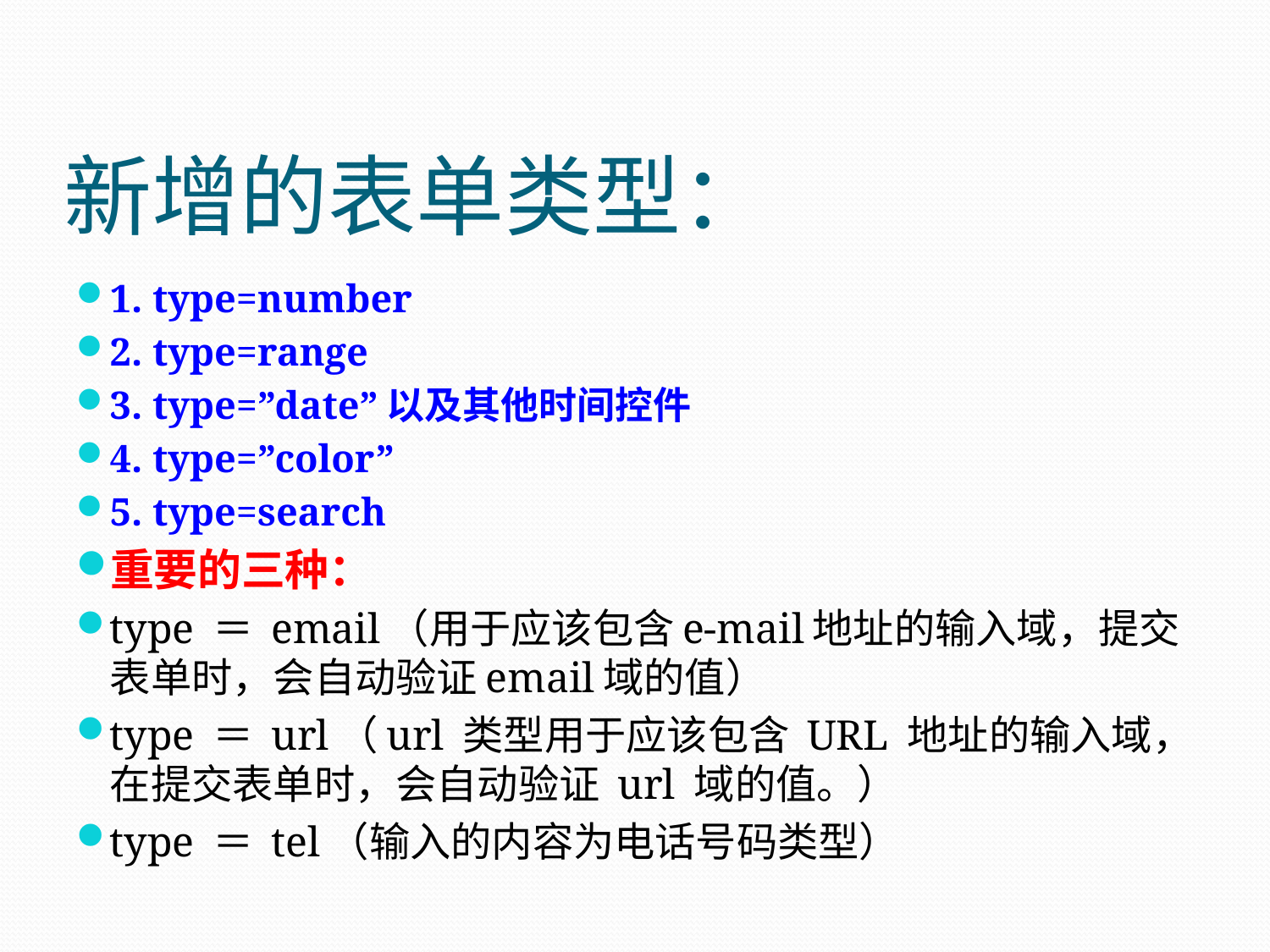

# 新增的表单类型：
1. type=number
2. type=range
3. type=”date”以及其他时间控件
4. type=”color”
5. type=search
重要的三种：
type ＝ email（用于应该包含e-mail地址的输入域，提交表单时，会自动验证email域的值）
type ＝ url（url 类型用于应该包含 URL 地址的输入域，在提交表单时，会自动验证 url 域的值。）
type ＝ tel（输入的内容为电话号码类型）